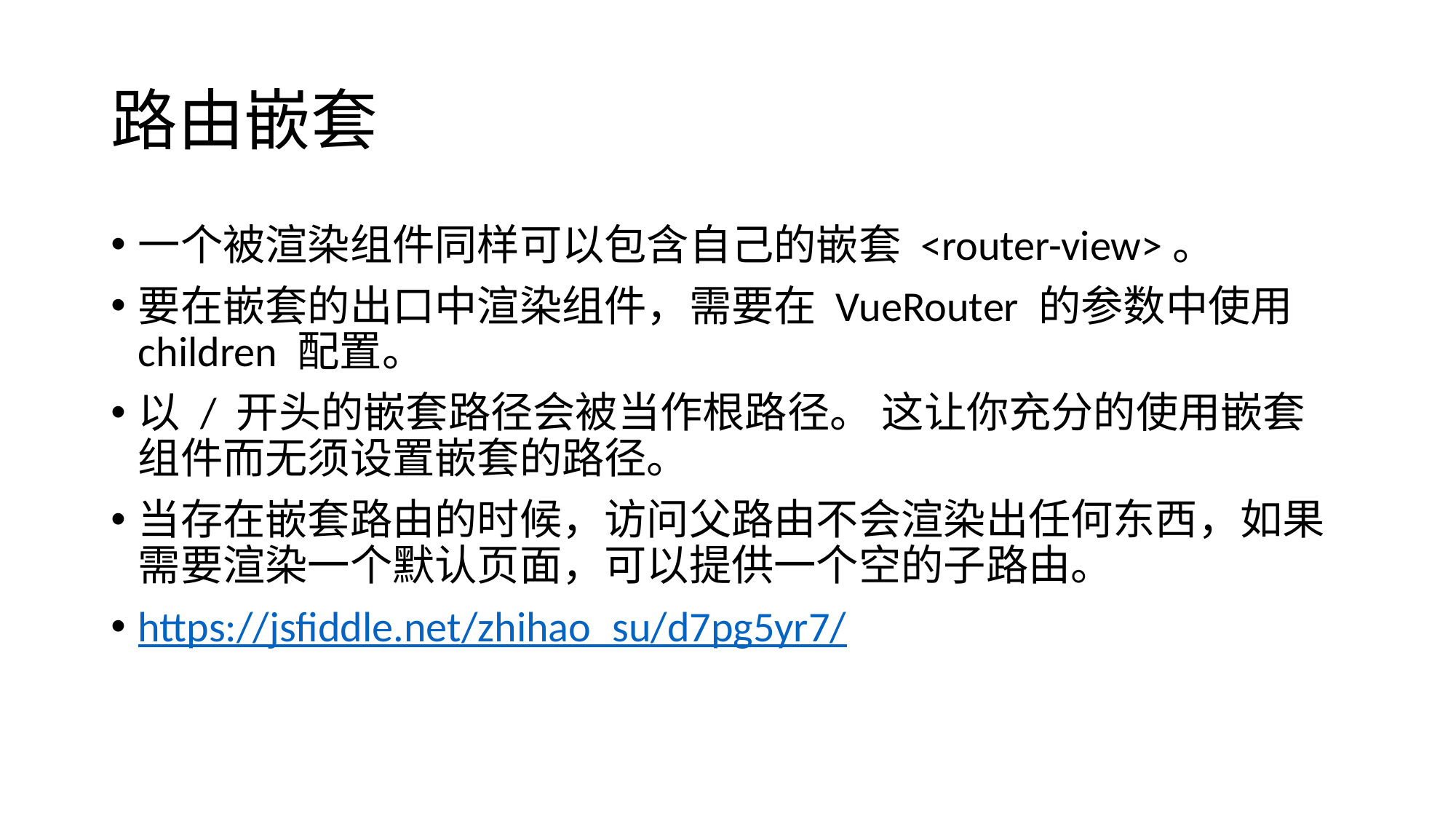

# 路由嵌套
一个被渲染组件同样可以包含自己的嵌套 <router-view>。
要在嵌套的出口中渲染组件，需要在 VueRouter 的参数中使用 children 配置。
以 / 开头的嵌套路径会被当作根路径。 这让你充分的使用嵌套组件而无须设置嵌套的路径。
当存在嵌套路由的时候，访问父路由不会渲染出任何东西，如果需要渲染一个默认页面，可以提供一个空的子路由。
https://jsfiddle.net/zhihao_su/d7pg5yr7/